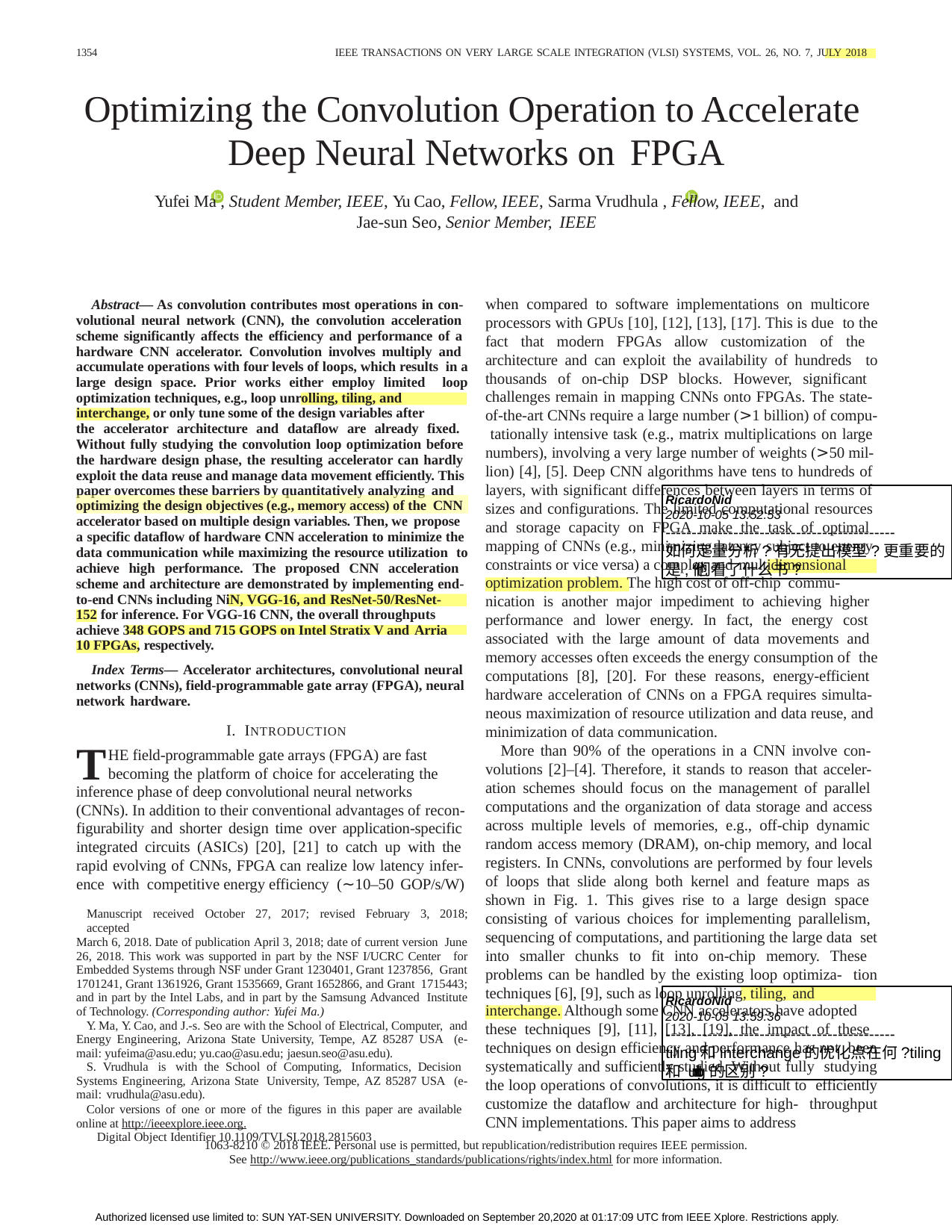

1354
IEEE TRANSACTIONS ON VERY LARGE SCALE INTEGRATION (VLSI) SYSTEMS, VOL. 26, NO. 7, JULY 2018

Optimizing the Convolution Operation to Accelerate  Deep Neural Networks on FPGA
Yufei Ma , Student Member, IEEE, Yu Cao, Fellow, IEEE, Sarma Vrudhula , Fellow, IEEE,  and Jae-sun Seo, Senior Member, IEEE

when compared to software implementations on multicore  processors with GPUs [10], [12], [13], [17]. This is due  to the fact that modern FPGAs allow customization of the  architecture and can exploit the availability of hundreds  to thousands of on-chip DSP blocks. However, significant  challenges remain in mapping CNNs onto FPGAs. The state-  of-the-art CNNs require a large number (>1 billion) of compu-  tationally intensive task (e.g., matrix multiplications on large  numbers), involving a very large number of weights (>50 mil-  lion) [4], [5]. Deep CNN algorithms have tens to hundreds of  layers, with significant differences between layers in terms of  sizes and configurations. The limited computational resources  and storage capacity on FPGA make the task of optimal  mapping of CNNs (e.g., minimizing latency subject to energy  constraints or vice versa) a complex and multidimensional
Abstract— As convolution contributes most operations in con-  volutional neural network (CNN), the convolution acceleration  scheme significantly affects the efficiency and performance of a  hardware CNN accelerator. Convolution involves multiply and  accumulate operations with four levels of loops, which results  in a large design space. Prior works either employ limited  loop optimization techniques, e.g., loop unrolling, tiling, and

interchange, or only tune some of the design variables after

the accelerator architecture and dataflow are already fixed.  Without fully studying the convolution loop optimization before  the hardware design phase, the resulting accelerator can hardly  exploit the data reuse and manage data movement efficiently. This
paper overcomes these barriers by quantitatively analyzing and
RicardoNid
2020-10-05 13:52:53
--------------------------------------------
如何定量分析?有无提出模型?更重要的是,他 们看了什么书?
optimizing the design objectives (e.g., memory access) of the CNN
accelerator based on multiple design variables. Then, we propose
a specific dataflow of hardware CNN acceleration to minimize the  data communication while maximizing the resource utilization  to achieve high performance. The proposed CNN acceleration  scheme and architecture are demonstrated by implementing end-  to-end CNNs including NiN, VGG-16, and ResNet-50/ResNet-

optimization problem. The high cost of off-chip commu-

nication is another major impediment to achieving higher  performance and lower energy. In fact, the energy cost  associated with the large amount of data movements and  memory accesses often exceeds the energy consumption of  the computations [8], [20]. For these reasons, energy-efficient  hardware acceleration of CNNs on a FPGA requires simulta-  neous maximization of resource utilization and data reuse, and  minimization of data communication.
More than 90% of the operations in a CNN involve con-  volutions [2]–[4]. Therefore, it stands to reason that acceler-  ation schemes should focus on the management of parallel  computations and the organization of data storage and access  across multiple levels of memories, e.g., off-chip dynamic  random access memory (DRAM), on-chip memory, and local  registers. In CNNs, convolutions are performed by four levels  of loops that slide along both kernel and feature maps as  shown in Fig. 1. This gives rise to a large design space  consisting of various choices for implementing parallelism,  sequencing of computations, and partitioning the large data  set into smaller chunks to fit into on-chip memory. These  problems can be handled by the existing loop optimiza-  tion techniques [6], [9], such as loop unrolling, tiling, and

152 for inference. For VGG-16 CNN, the overall throughputs  achieve 348 GOPS and 715 GOPS on Intel Stratix V and Arria

10 FPGAs, respectively.

Index Terms— Accelerator architectures, convolutional neural  networks (CNNs), field-programmable gate array (FPGA), neural  network hardware.
I. INTRODUCTION
T
HE field-programmable gate arrays (FPGA) are fast  becoming the platform of choice for accelerating the
inference phase of deep convolutional neural networks  (CNNs). In addition to their conventional advantages of recon-
figurability and shorter design time over application-specific  integrated circuits (ASICs) [20], [21] to catch up with the  rapid evolving of CNNs, FPGA can realize low latency infer-  ence  with  competitive energy efficiency  (∼10–50 GOP/s/W)
Manuscript received October 27, 2017; revised February 3, 2018; accepted
March 6, 2018. Date of publication April 3, 2018; date of current version  June 26, 2018. This work was supported in part by the NSF I/UCRC Center  for Embedded Systems through NSF under Grant 1230401, Grant 1237856,  Grant 1701241, Grant 1361926, Grant 1535669, Grant 1652866, and Grant  1715443; and in part by the Intel Labs, and in part by the Samsung Advanced  Institute of Technology. (Corresponding author: Yufei Ma.)
Y. Ma, Y. Cao, and J.-s. Seo are with the School of Electrical, Computer,  and Energy Engineering, Arizona State University, Tempe, AZ 85287 USA  (e-mail: yufeima@asu.edu; yu.cao@asu.edu; jaesun.seo@asu.edu).
S. Vrudhula is with the School of Computing, Informatics, Decision  Systems Engineering, Arizona State University, Tempe, AZ 85287 USA  (e-mail: vrudhula@asu.edu).
Color versions of one or more of the figures in this paper are available  online at http://ieeexplore.ieee.org.
Digital Object Identifier 10.1109/TVLSI.2018.2815603
RicardoNid
2020-10-05 13:59:36
--------------------------------------------
tiling和interchange的优化点在何?tiling和 unrolling的区别?

interchange. Although some CNN accelerators have adopted

these techniques [9], [11], [13], [19], the impact of these  techniques on design efficiency and performance has not  been systematically and sufficiently studied. Without fully  studying the loop operations of convolutions, it is difficult to  efficiently customize the dataflow and architecture for high-  throughput CNN implementations. This paper aims to address
1063-8210 © 2018 IEEE. Personal use is permitted, but republication/redistribution requires IEEE permission.
See http://www.ieee.org/publications_standards/publications/rights/index.html for more information.
Authorized licensed use limited to: SUN YAT-SEN UNIVERSITY. Downloaded on September 20,2020 at 01:17:09 UTC from IEEE Xplore. Restrictions apply.